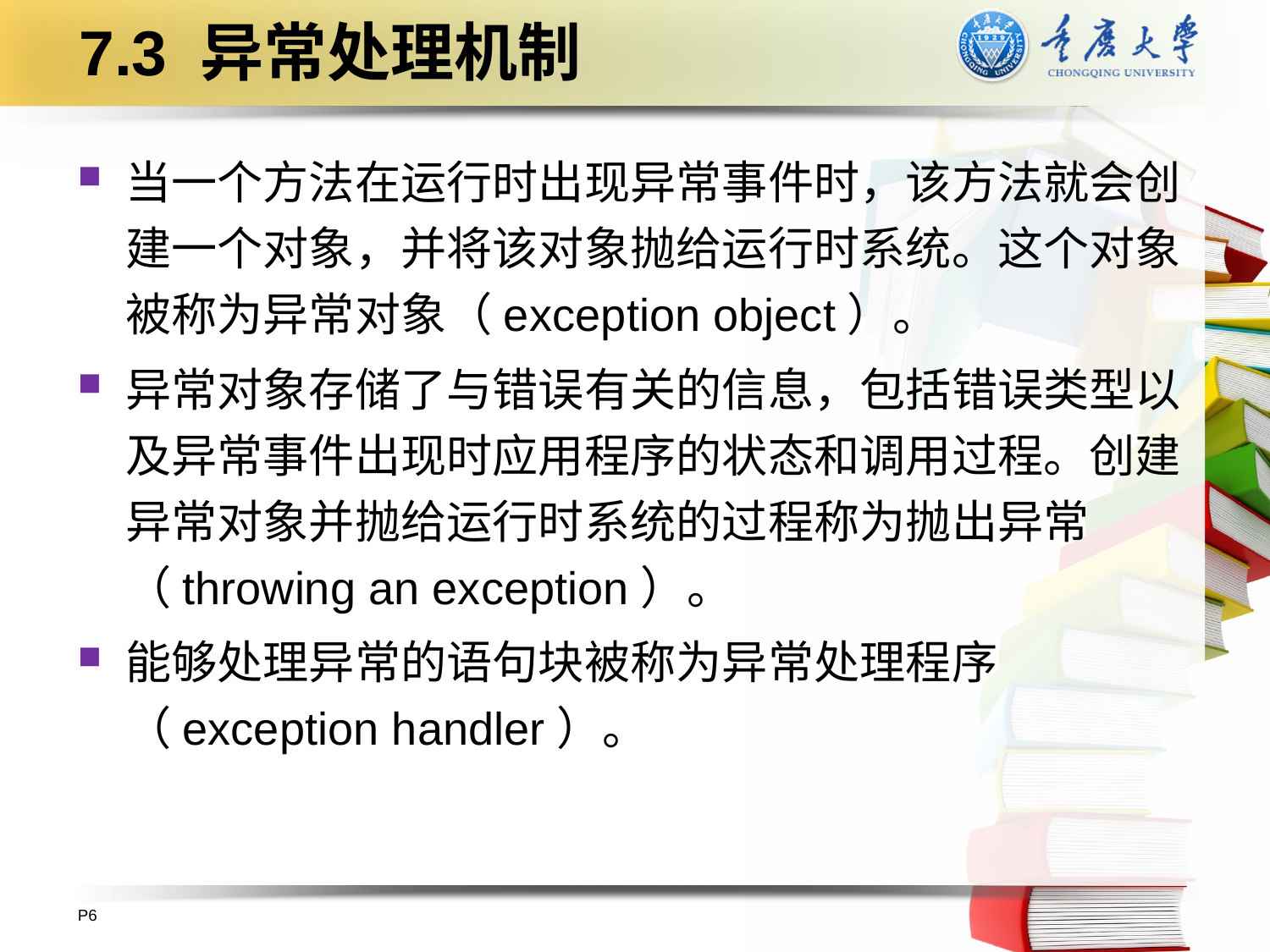

# 7.3 异常处理机制
当一个方法在运行时出现异常事件时，该方法就会创建一个对象，并将该对象抛给运行时系统。这个对象被称为异常对象（exception object）。
异常对象存储了与错误有关的信息，包括错误类型以及异常事件出现时应用程序的状态和调用过程。创建异常对象并抛给运行时系统的过程称为抛出异常（throwing an exception）。
能够处理异常的语句块被称为异常处理程序（exception handler）。

P6